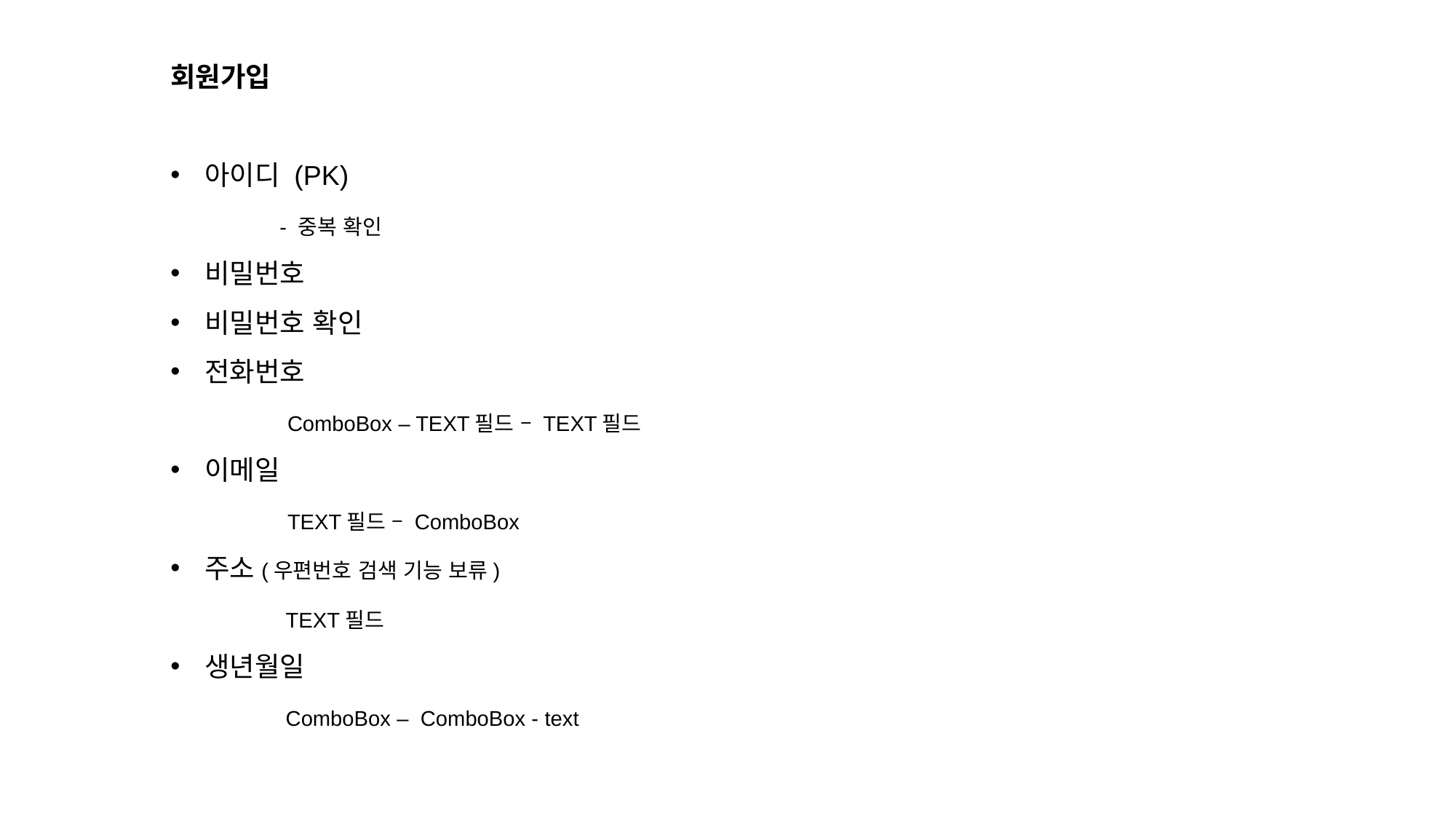

회원가입

아이디 (PK)
	- 중복 확인
비밀번호
비밀번호 확인
전화번호
	 ComboBox – TEXT필드 – TEXT필드
이메일
	 TEXT필드 – ComboBox
주소(우편번호 검색 기능 보류)
	 TEXT필드
생년월일
	 ComboBox –  ComboBox - text